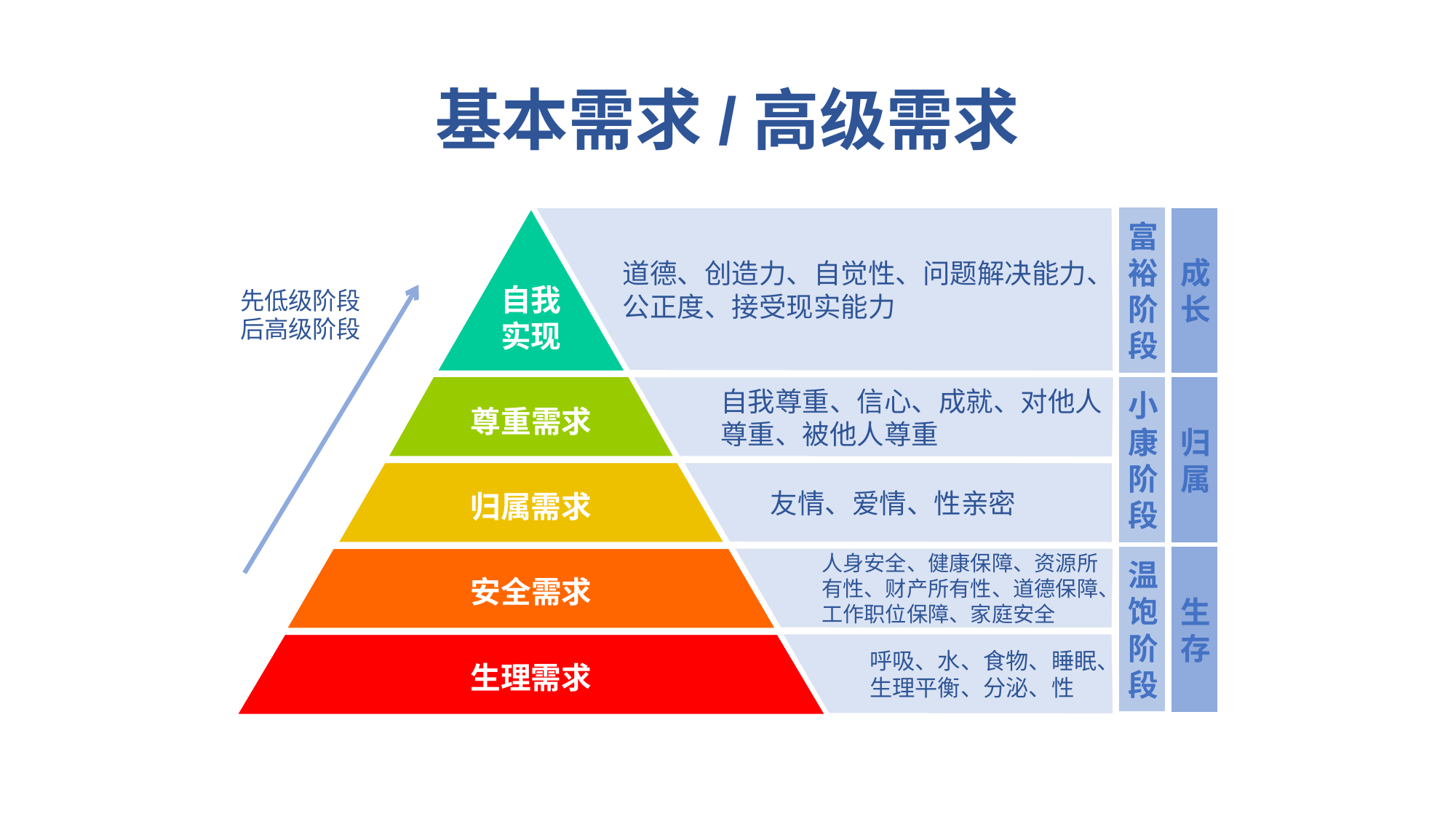

# 基本需求/高级需求
自我实现
富裕阶段
成长
道德、创造力、自觉性、问题解决能力、公正度、接受现实能力
先低级阶段
后高级阶段
尊重需求
小康阶段
自我尊重、信心、成就、对他人尊重、被他人尊重
归属
归属需求
友情、爱情、性亲密
温饱阶段
生存
人身安全、健康保障、资源所有性、财产所有性、道德保障、工作职位保障、家庭安全
安全需求
呼吸、水、食物、睡眠、生理平衡、分泌、性
生理需求